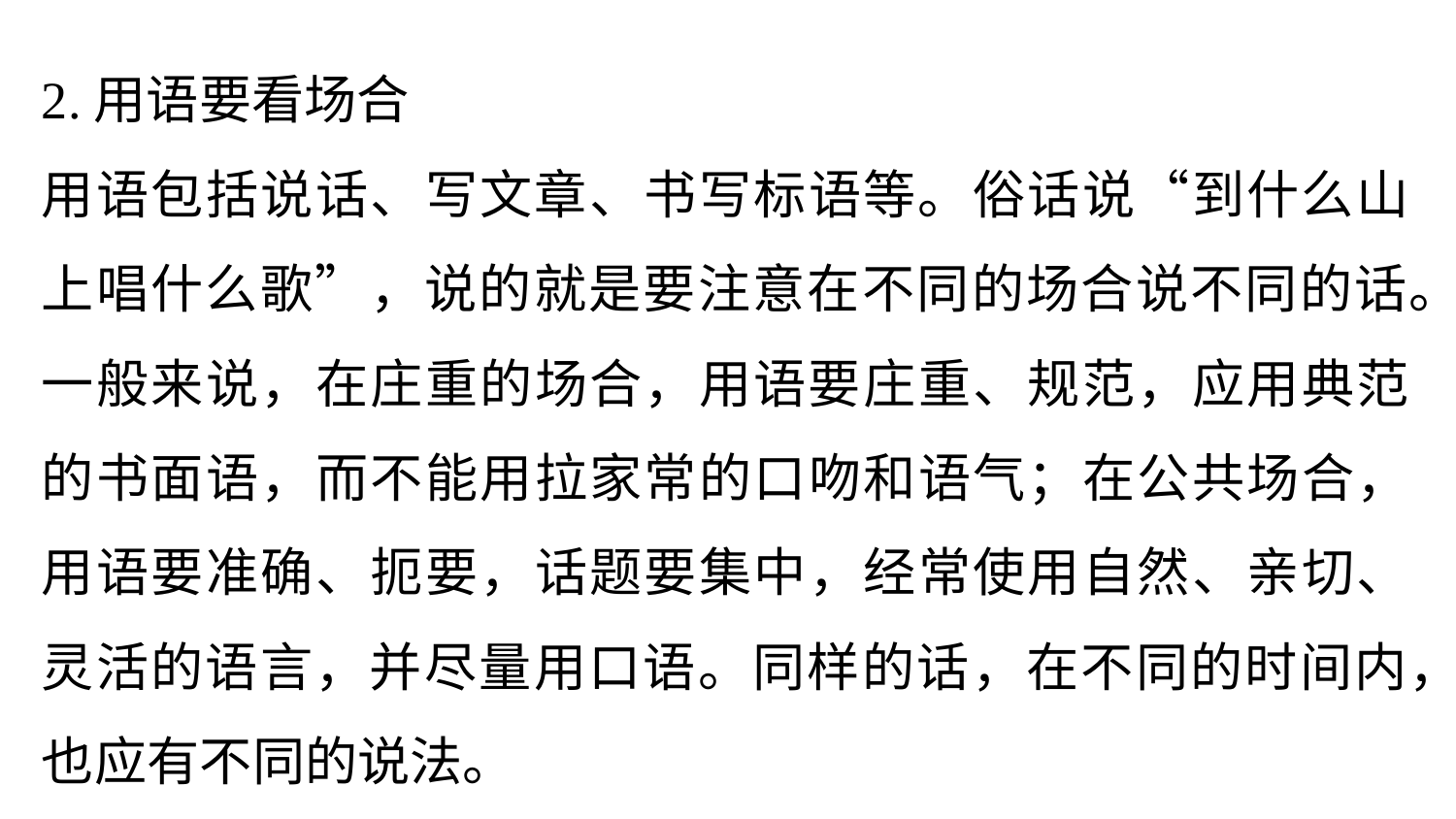

2.用语要看场合
用语包括说话、写文章、书写标语等。俗话说“到什么山上唱什么歌”，说的就是要注意在不同的场合说不同的话。一般来说，在庄重的场合，用语要庄重、规范，应用典范的书面语，而不能用拉家常的口吻和语气；在公共场合，用语要准确、扼要，话题要集中，经常使用自然、亲切、灵活的语言，并尽量用口语。同样的话，在不同的时间内，也应有不同的说法。